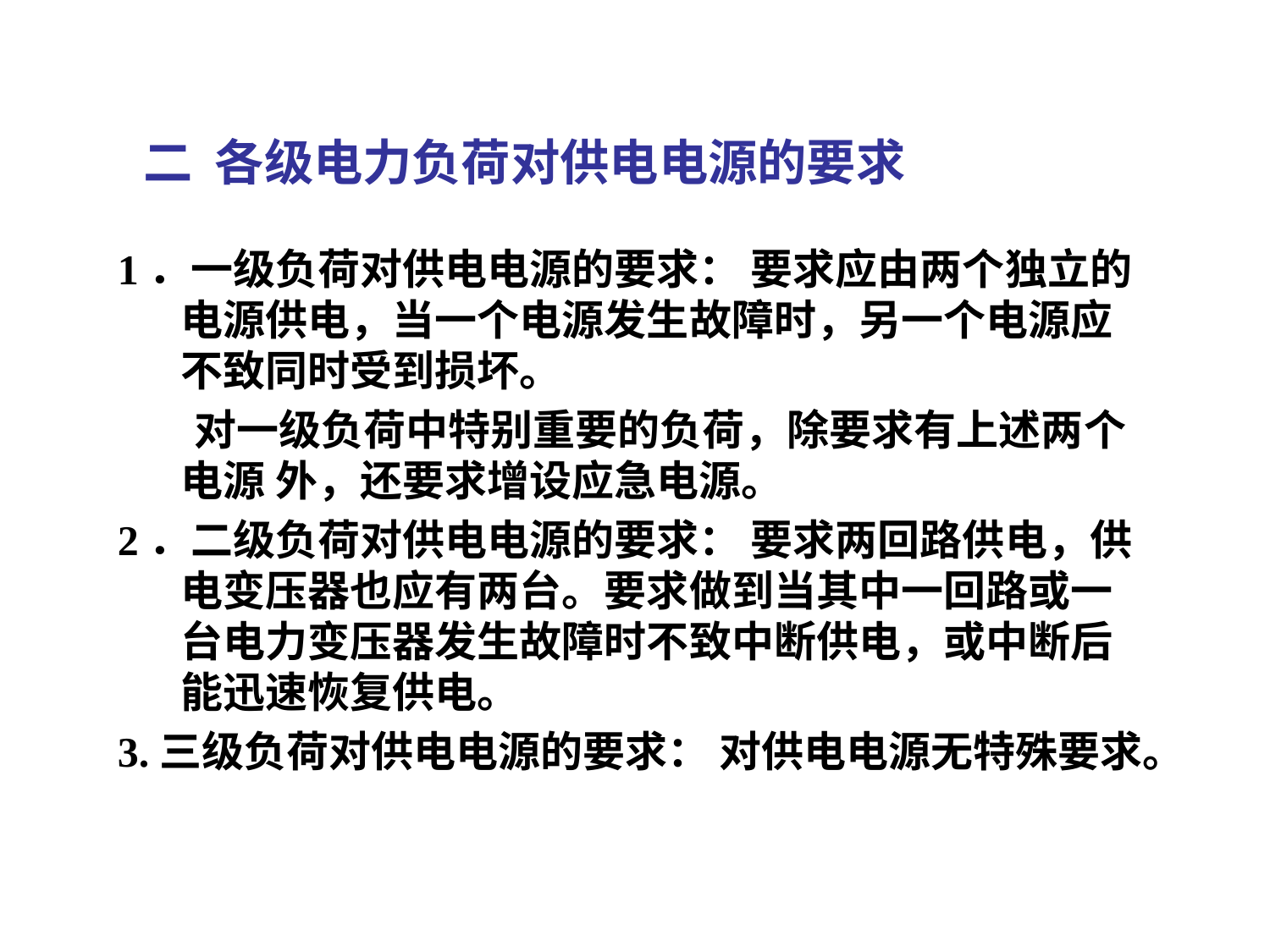

# 二  各级电力负荷对供电电源的要求
1．一级负荷对供电电源的要求： 要求应由两个独立的电源供电，当一个电源发生故障时，另一个电源应不致同时受到损坏。
       对一级负荷中特别重要的负荷，除要求有上述两个电源 外，还要求增设应急电源。
2．二级负荷对供电电源的要求： 要求两回路供电，供电变压器也应有两台。要求做到当其中一回路或一台电力变压器发生故障时不致中断供电，或中断后能迅速恢复供电。
3.三级负荷对供电电源的要求： 对供电电源无特殊要求。